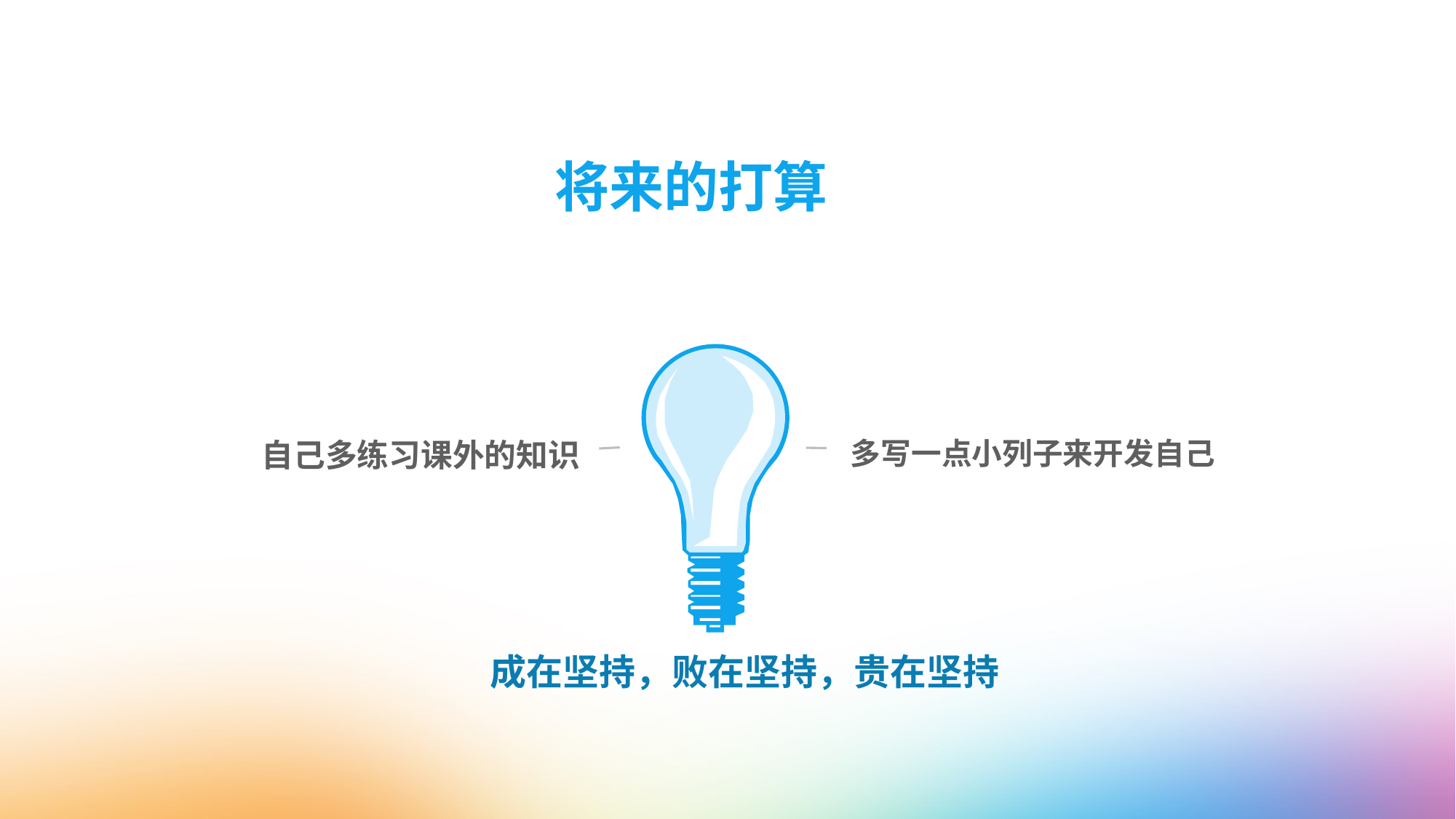

将来的打算

自己多练习课外的知识
多写一点小列子来开发自己

成在坚持，败在坚持，贵在坚持